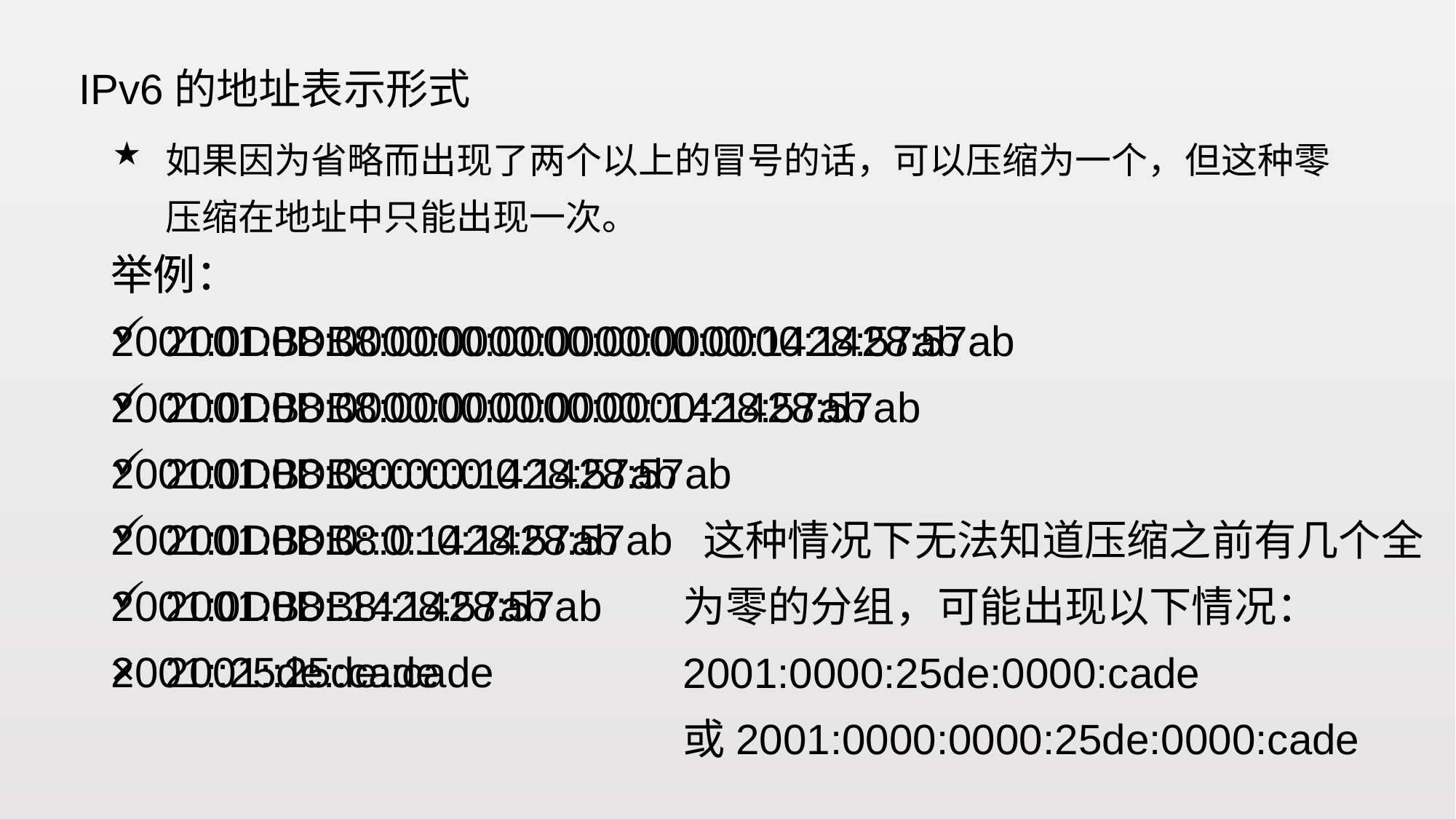

# IPv6的地址表示形式
如果因为省略而出现了两个以上的冒号的话，可以压缩为一个，但这种零压缩在地址中只能出现一次。
举例：
2001:0DB8:0000:0000:0000:0000:1428:57ab
2001:0DB8:0000:0000:0000::1428:57ab
2001:0DB8:0:0:0:0:1428:57ab
2001:0DB8:0::0:1428:57ab
2001:0DB8::1428:57ab
2001::25de::cade
举例：
2001:0DB8:0000:0000:0000:0000:1428:57ab
2001:0DB8:0000:0000:0000::1428:57ab
2001:0DB8:0:0:0:0:1428:57ab
2001:0DB8:0::0:1428:57ab
2001:0DB8::1428:57ab
2001::25de::cade

 这种情况下无法知道压缩之前有几个全为零的分组，可能出现以下情况：
2001:0000:25de:0000:cade
或2001:0000:0000:25de:0000:cade